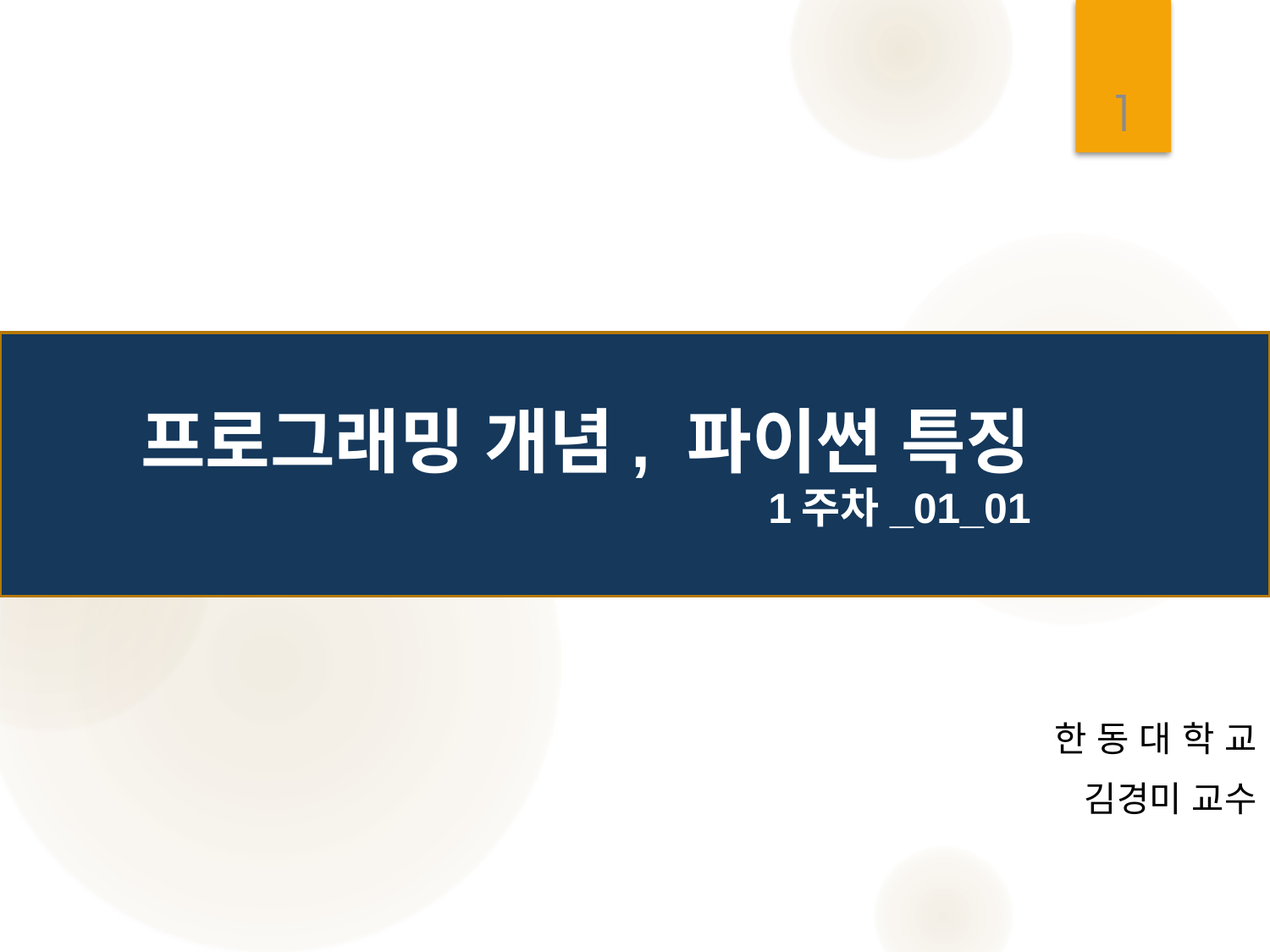

1

# 프로그래밍 개념, 파이썬 특징 1주차_01_01
한 동 대 학 교
 김경미 교수